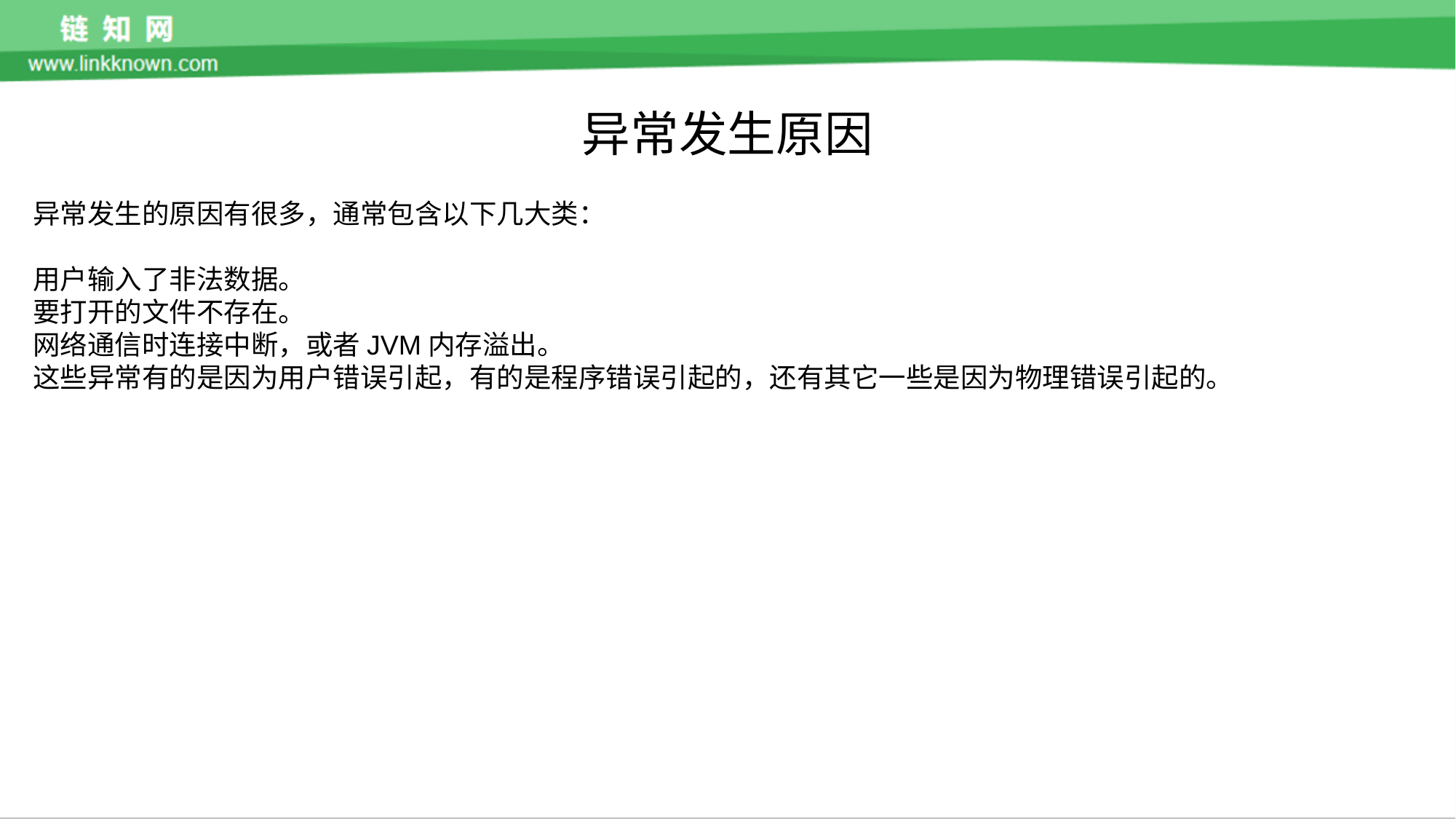

异常发生原因
异常发生的原因有很多，通常包含以下几大类：

用户输入了非法数据。
要打开的文件不存在。
网络通信时连接中断，或者JVM内存溢出。
这些异常有的是因为用户错误引起，有的是程序错误引起的，还有其它一些是因为物理错误引起的。